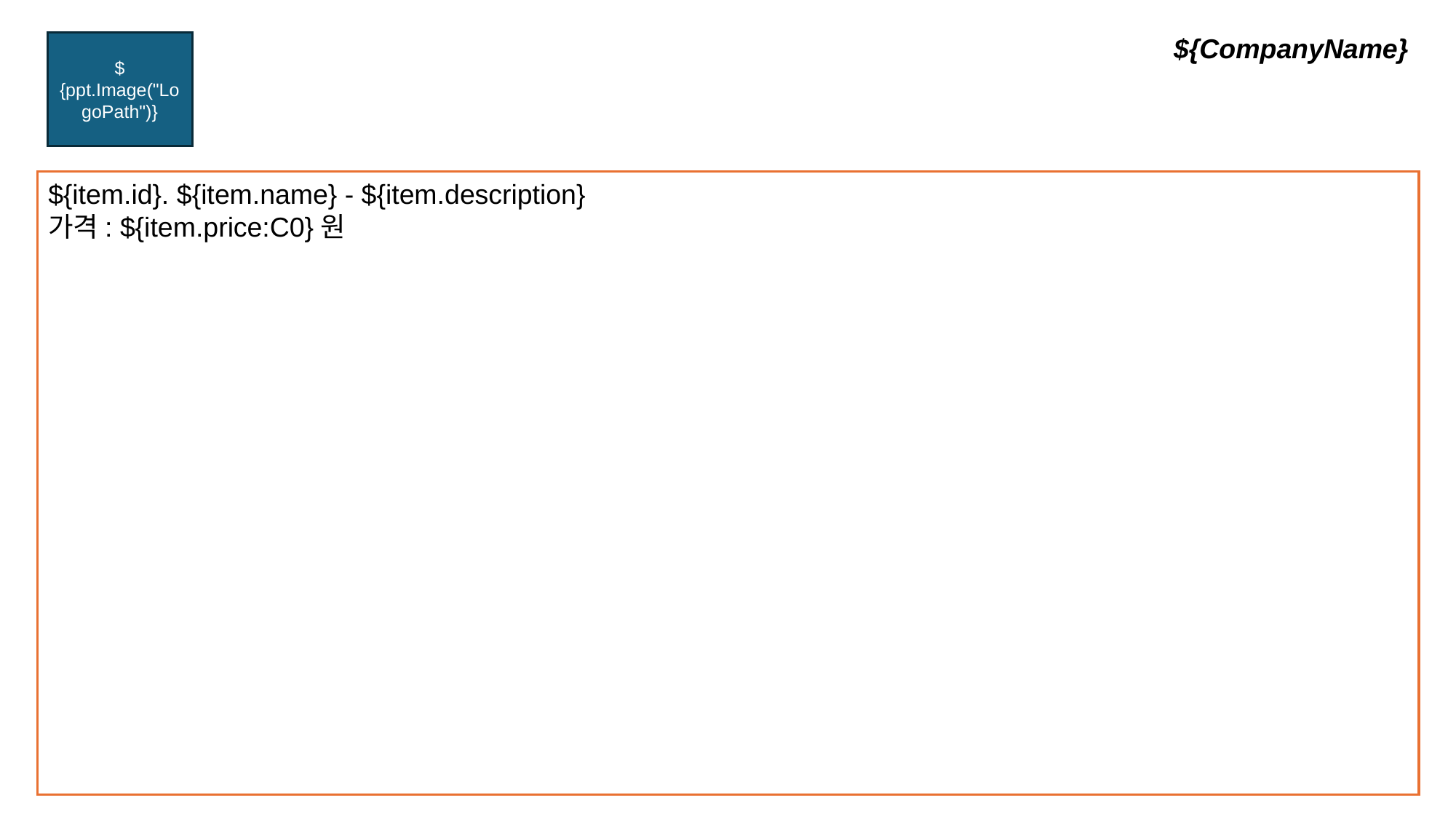

${CompanyName}
${ppt.Image("LogoPath")}
${item.id}. ${item.name} - ${item.description}
가격: ${item.price:C0}원